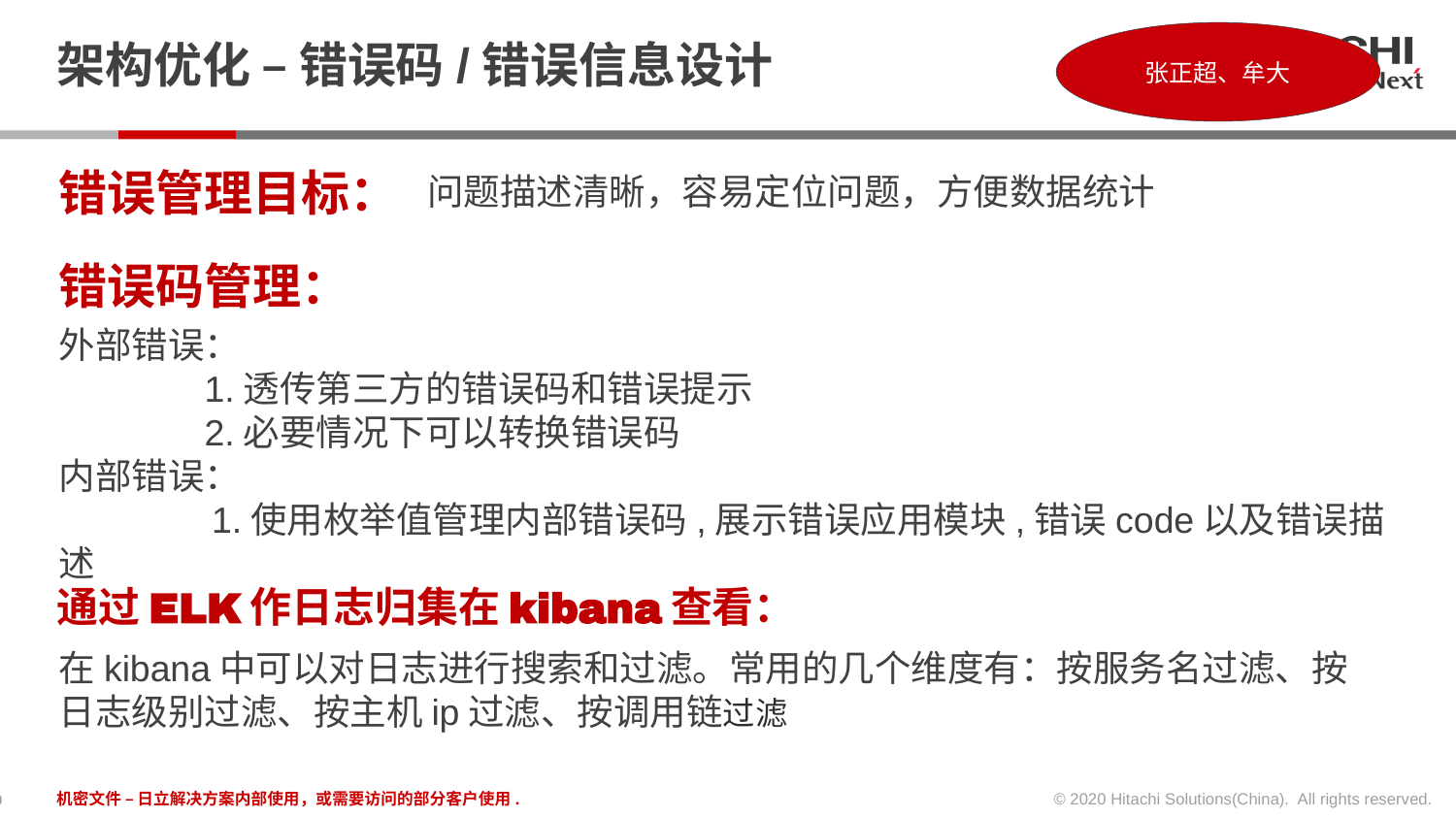

# 架构优化 – 错误码/错误信息设计
张正超、牟大
问题描述清晰，容易定位问题，方便数据统计
错误管理目标：
错误码管理：
外部错误：
	1.透传第三方的错误码和错误提示
	2.必要情况下可以转换错误码
内部错误：
               1.使用枚举值管理内部错误码,展示错误应用模块,错误code以及错误描述
通过ELK作日志归集在kibana查看：
在kibana中可以对日志进行搜索和过滤。常用的几个维度有：按服务名过滤、按日志级别过滤、按主机ip过滤、按调用链过滤